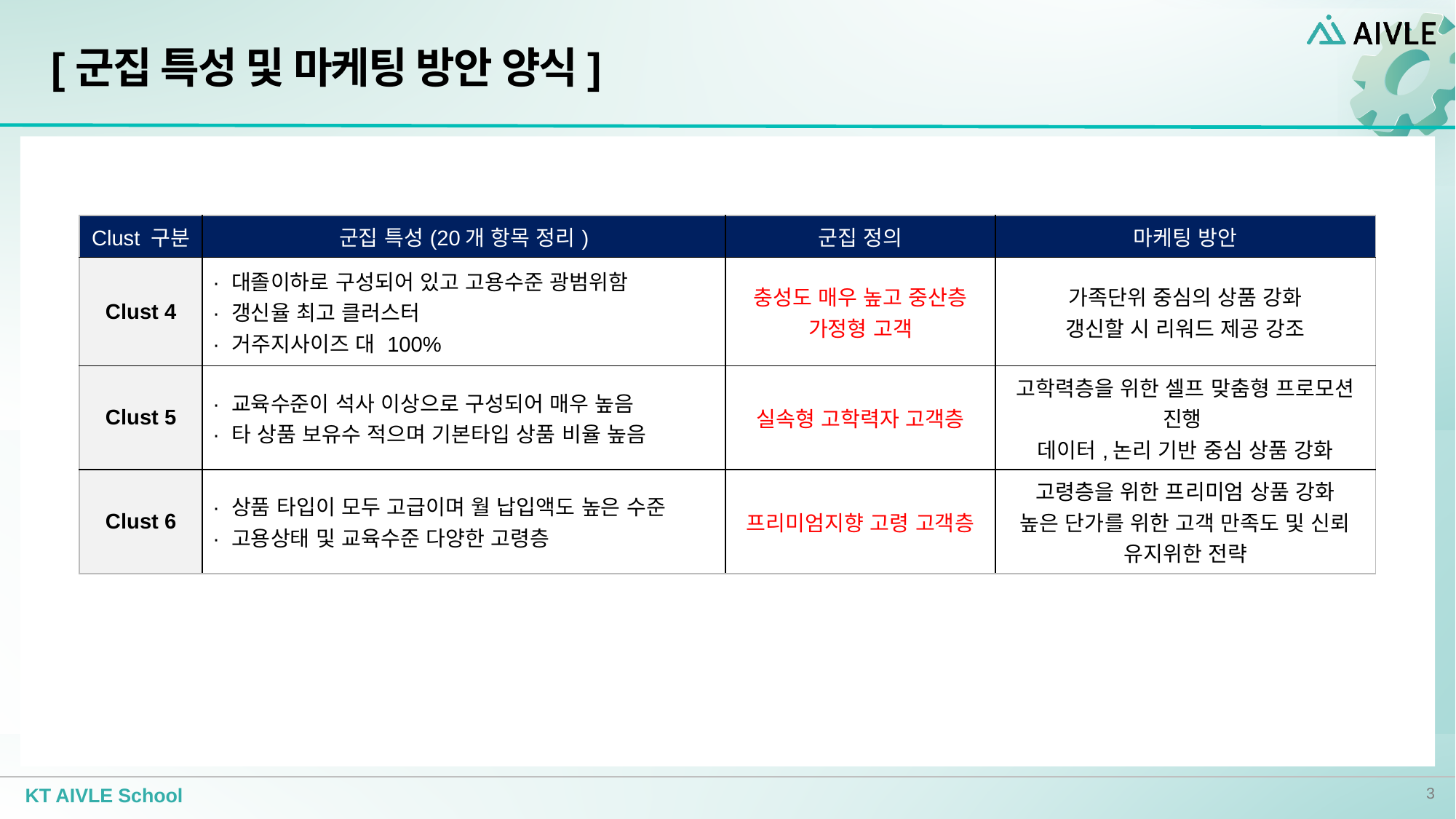

# [군집 특성 및 마케팅 방안 양식]
| Clust 구분 | 군집 특성(20개 항목 정리) | 군집 정의 | 마케팅 방안 |
| --- | --- | --- | --- |
| Clust 4 | ∙ 대졸이하로 구성되어 있고 고용수준 광범위함 ∙ 갱신율 최고 클러스터 ∙ 거주지사이즈 대 100% | 충성도 매우 높고 중산층 가정형 고객 | 가족단위 중심의 상품 강화 갱신할 시 리워드 제공 강조 |
| Clust 5 | ∙ 교육수준이 석사 이상으로 구성되어 매우 높음 ∙ 타 상품 보유수 적으며 기본타입 상품 비율 높음 | 실속형 고학력자 고객층 | 고학력층을 위한 셀프 맞춤형 프로모션 진행 데이터,논리 기반 중심 상품 강화 |
| Clust 6 | ∙ 상품 타입이 모두 고급이며 월 납입액도 높은 수준 ∙ 고용상태 및 교육수준 다양한 고령층 | 프리미엄지향 고령 고객층 | 고령층을 위한 프리미엄 상품 강화 높은 단가를 위한 고객 만족도 및 신뢰 유지위한 전략 |